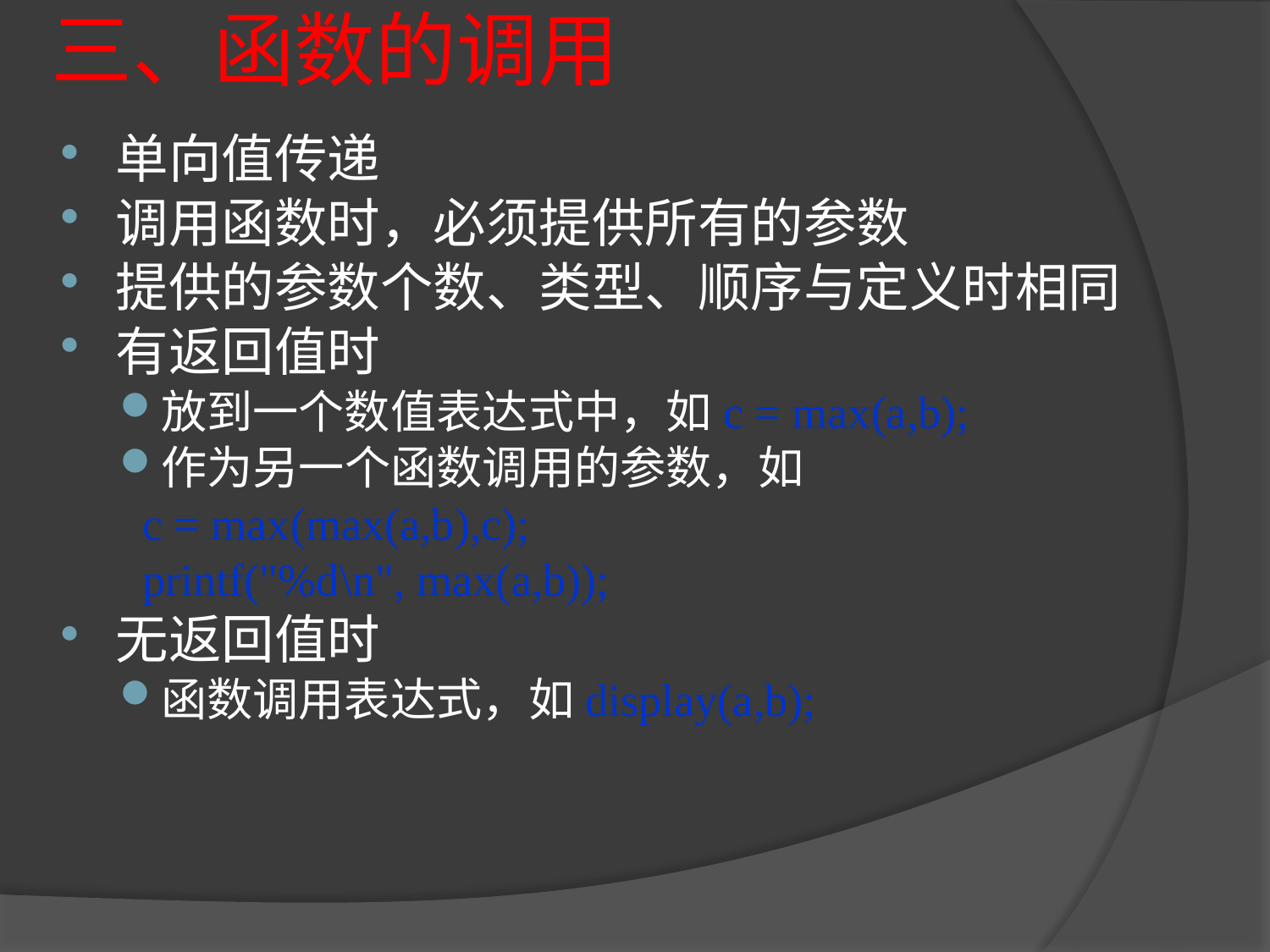

# 三、函数的调用
单向值传递
调用函数时，必须提供所有的参数
提供的参数个数、类型、顺序与定义时相同
有返回值时
放到一个数值表达式中，如c = max(a,b);
作为另一个函数调用的参数，如
  c = max(max(a,b),c);
  printf("%d\n", max(a,b));
无返回值时
函数调用表达式，如display(a,b);